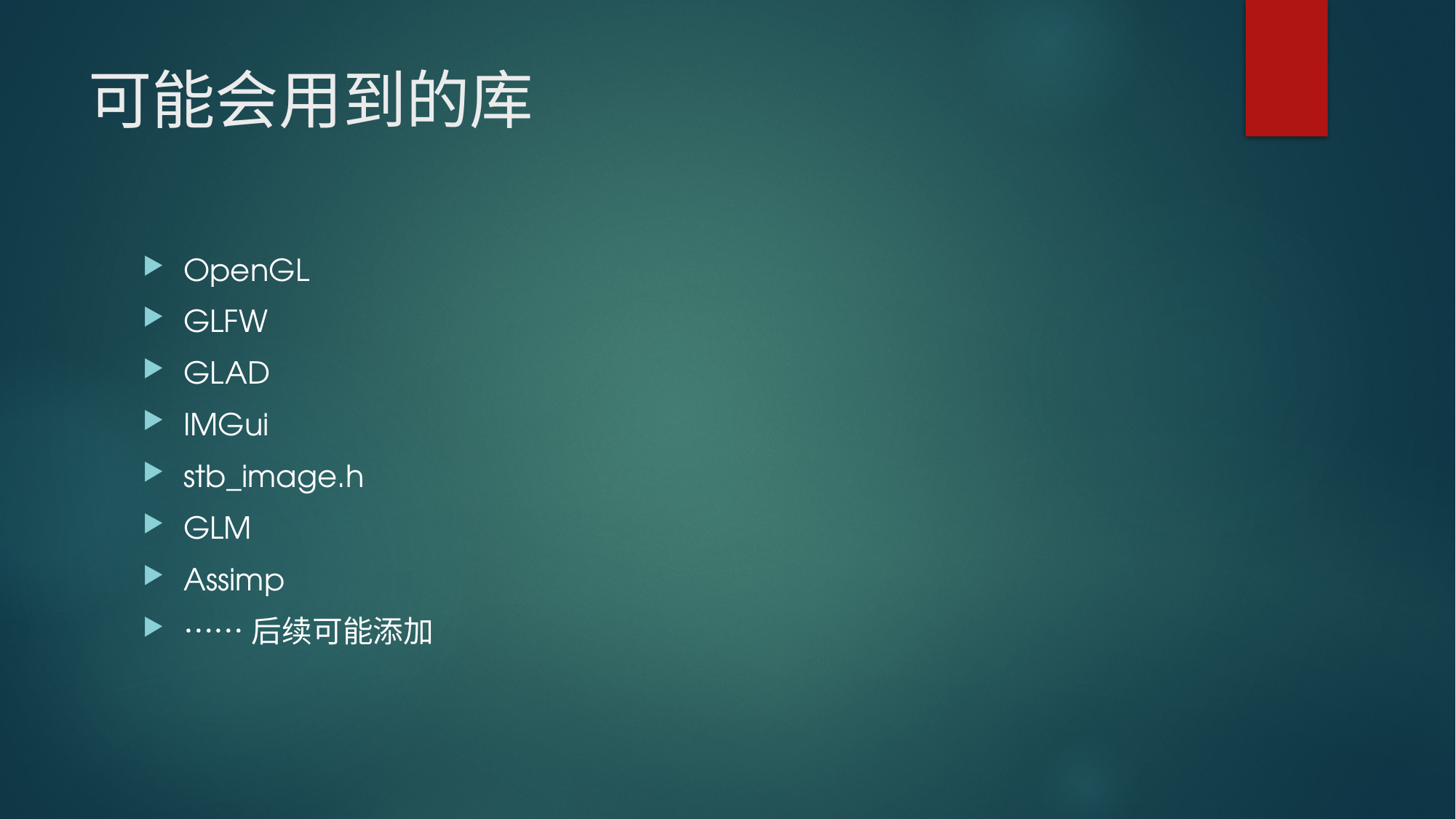

# 可能会用到的库
OpenGL
GLFW
GLAD
IMGui
stb_image.h
GLM
Assimp
……后续可能添加